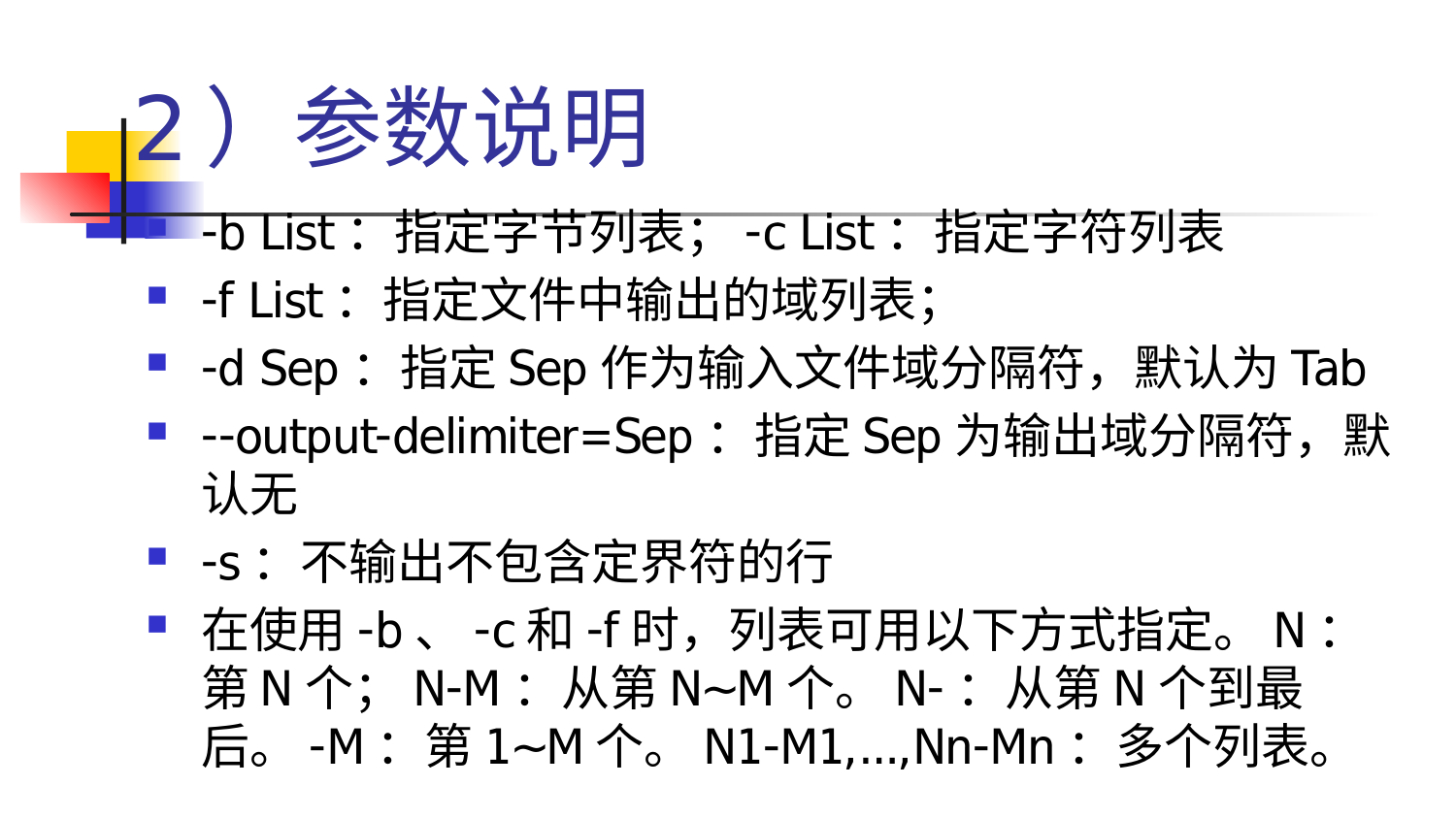

# 2）参数说明
-b List：指定字节列表；-c List：指定字符列表
-f List：指定文件中输出的域列表；
-d Sep：指定Sep作为输入文件域分隔符，默认为Tab
--output-delimiter=Sep：指定Sep为输出域分隔符，默认无
-s：不输出不包含定界符的行
在使用-b、-c和-f时，列表可用以下方式指定。N：第N个；N-M：从第N~M个。N-：从第N个到最后。-M：第1~M个。N1-M1,…,Nn-Mn：多个列表。